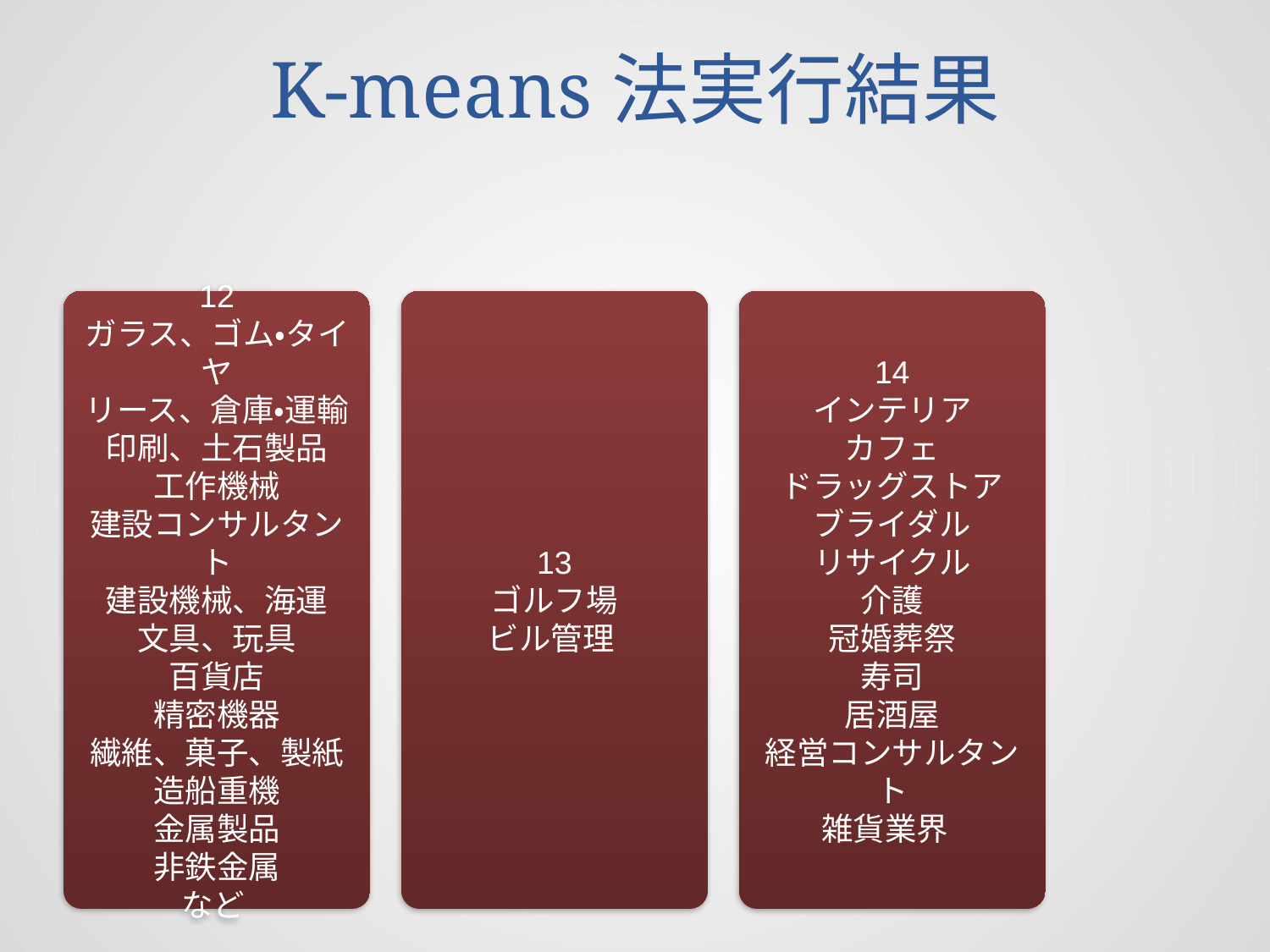

# K-means法実行結果

12
ガラス、ゴム・タイヤ
リース、倉庫・運輸
印刷、土石製品
工作機械
建設コンサルタント
建設機械、海運
文具、玩具
百貨店
精密機器
繊維、菓子、製紙
造船重機
金属製品
非鉄金属
など
13
ゴルフ場
ビル管理
14
インテリア
カフェ
ドラッグストア
ブライダル
リサイクル
介護
冠婚葬祭
寿司
居酒屋
経営コンサルタント
雑貨業界